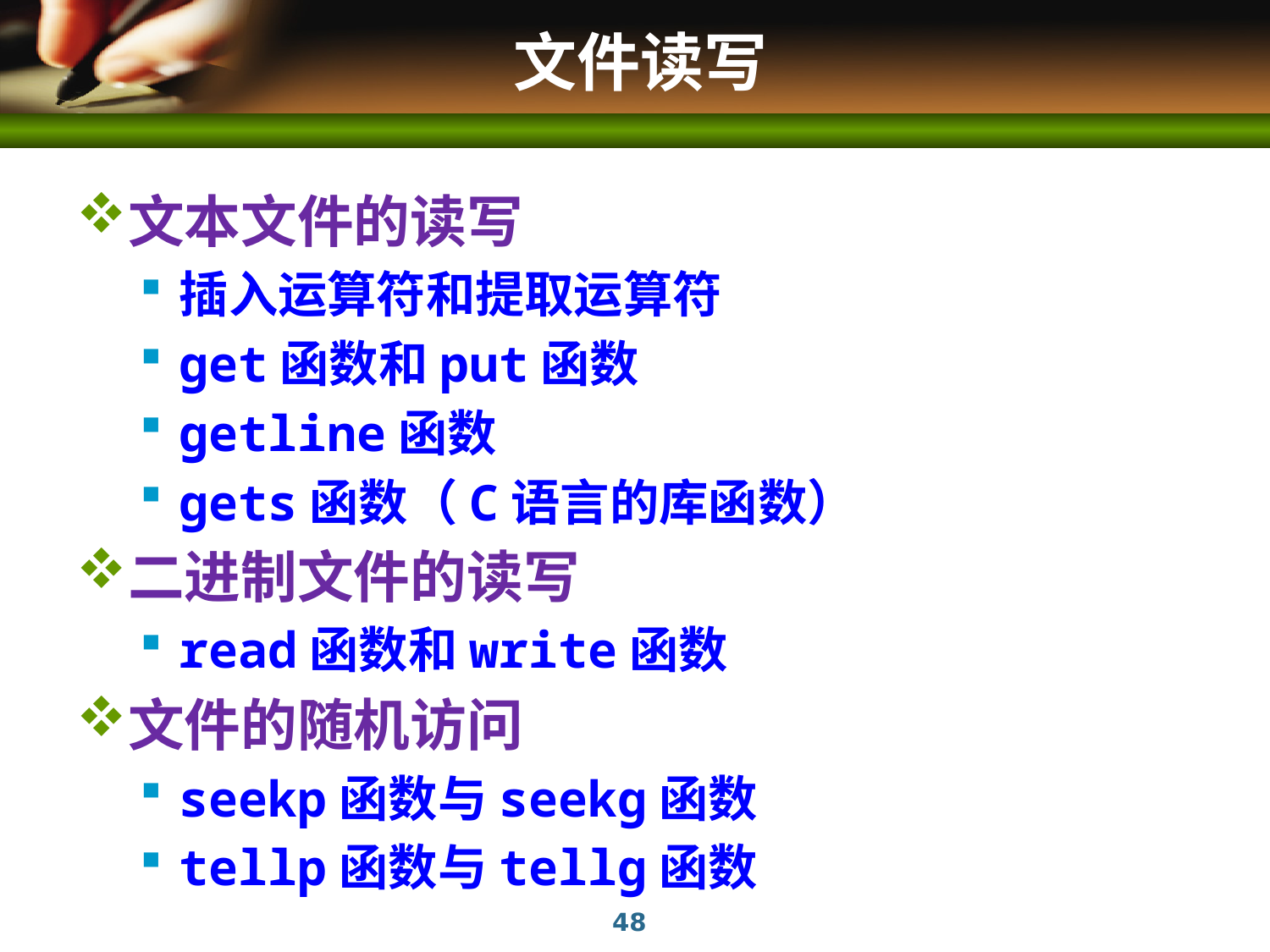

# 文件读写
文本文件的读写
插入运算符和提取运算符
get函数和put函数
getline函数
gets函数（C语言的库函数）
二进制文件的读写
read函数和write函数
文件的随机访问
seekp函数与seekg函数
tellp函数与tellg函数
48